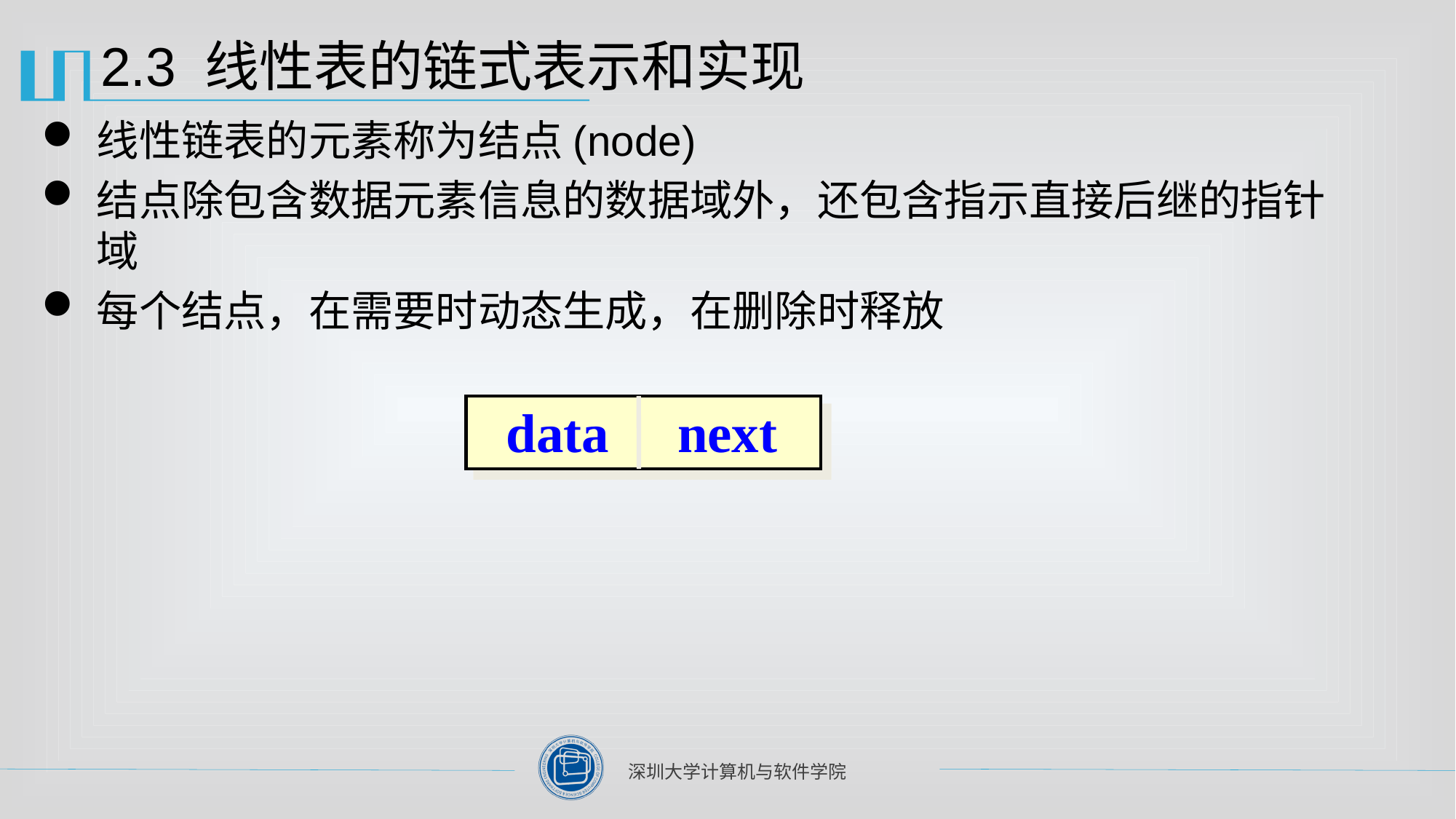

# 2.3 线性表的链式表示和实现
线性链表的元素称为结点(node)
结点除包含数据元素信息的数据域外，还包含指示直接后继的指针域
每个结点，在需要时动态生成，在删除时释放

data     next

30